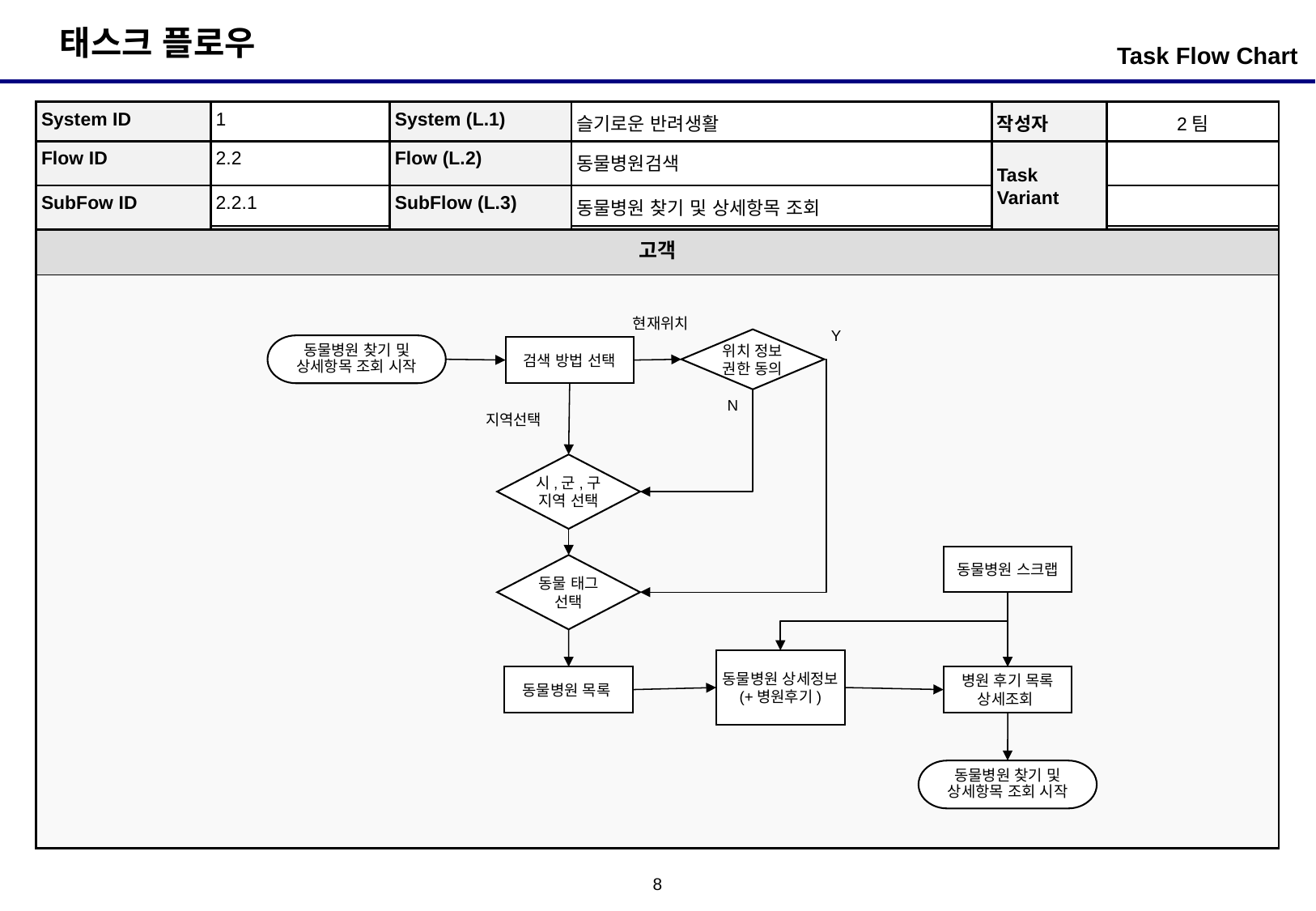

Task Flow Chart
| System ID | 1 | System (L.1) | 슬기로운 반려생활 | 작성자 | 2팀 |
| --- | --- | --- | --- | --- | --- |
| Flow ID | 2.2 | Flow (L.2) | 동물병원검색 | Task Variant |  |
| SubFow ID | 2.2.1 | SubFlow (L.3) | 동물병원 찾기 및 상세항목 조회 |  |  |
| 고객 |
| --- |
|  |
현재위치
Y
위치 정보 권한 동의
동물병원 찾기 및 상세항목 조회 시작
검색 방법 선택
N
지역선택
시,군,구 지역 선택
동물병원 스크랩
동물 태그 선택
동물병원 상세정보
(+병원후기)
동물병원 목록
병원 후기 목록 상세조회
동물병원 찾기 및 상세항목 조회 시작